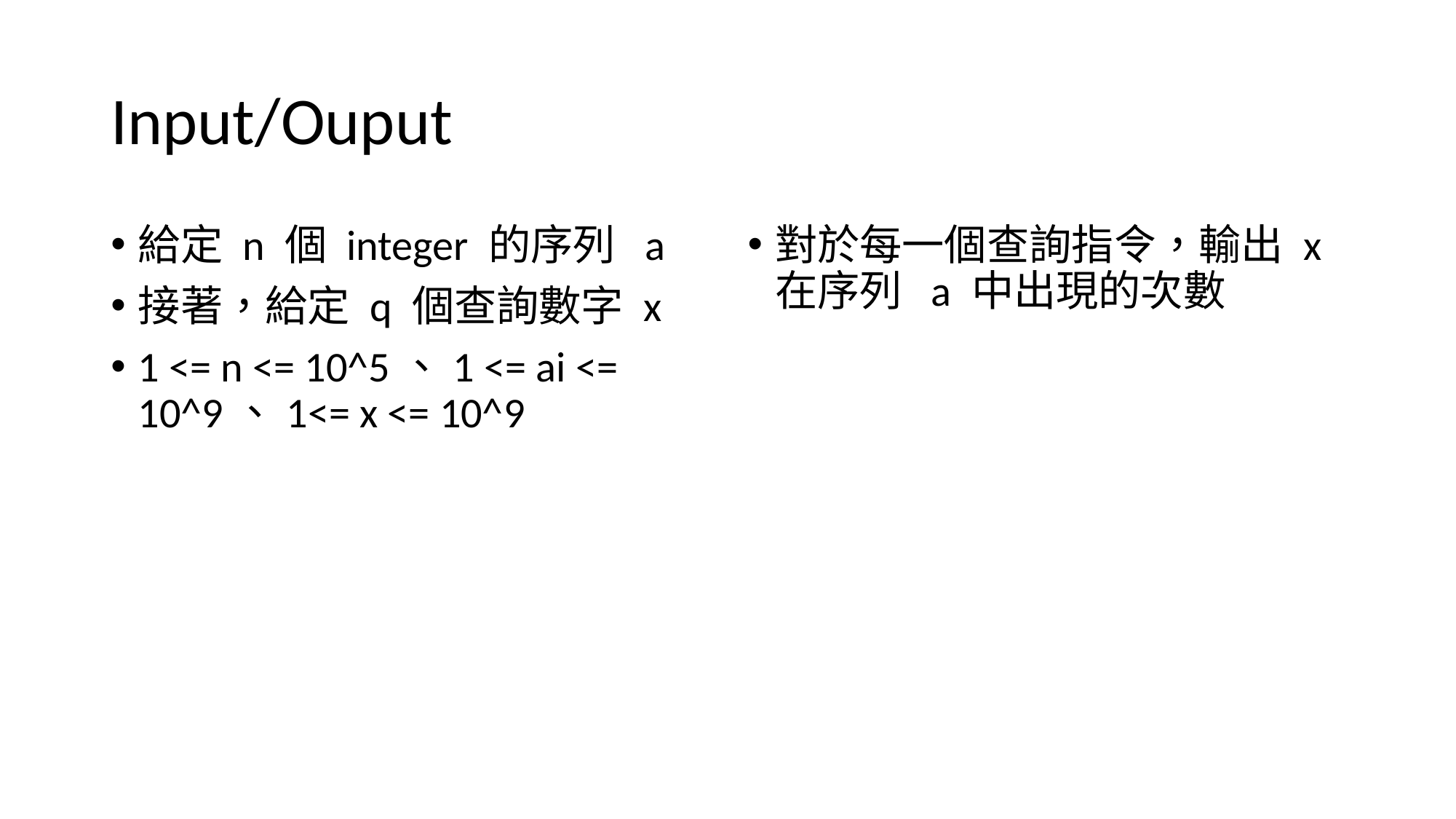

# Input/Ouput
給定 n 個 integer 的序列  a
接著，給定 q 個查詢數字 x
1 <= n <= 10^5、1 <= ai <= 10^9、1<= x <= 10^9
對於每一個查詢指令，輸出 x 在序列  a 中出現的次數